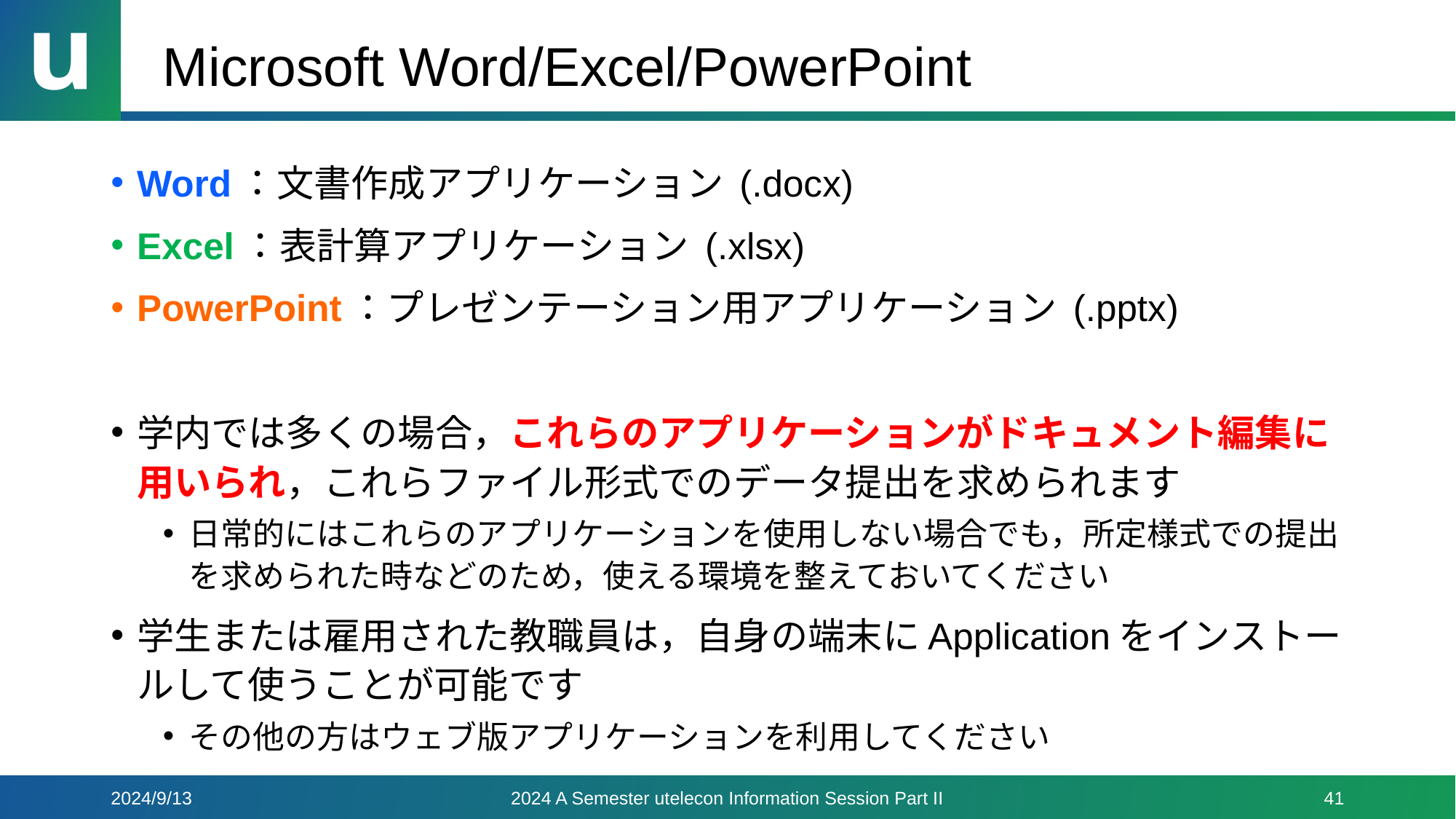

# Microsoft Word/Excel/PowerPoint
Word：文書作成アプリケーション (.docx)
Excel：表計算アプリケーション (.xlsx)
PowerPoint：プレゼンテーション用アプリケーション (.pptx)

学内では多くの場合，これらのアプリケーションがドキュメント編集に用いられ，これらファイル形式でのデータ提出を求められます
日常的にはこれらのアプリケーションを使用しない場合でも，所定様式での提出を求められた時などのため，使える環境を整えておいてください
学生または雇用された教職員は，自身の端末にApplicationをインストールして使うことが可能です
その他の方はウェブ版アプリケーションを利用してください
2024/9/13
2024 A Semester utelecon Information Session Part II
41